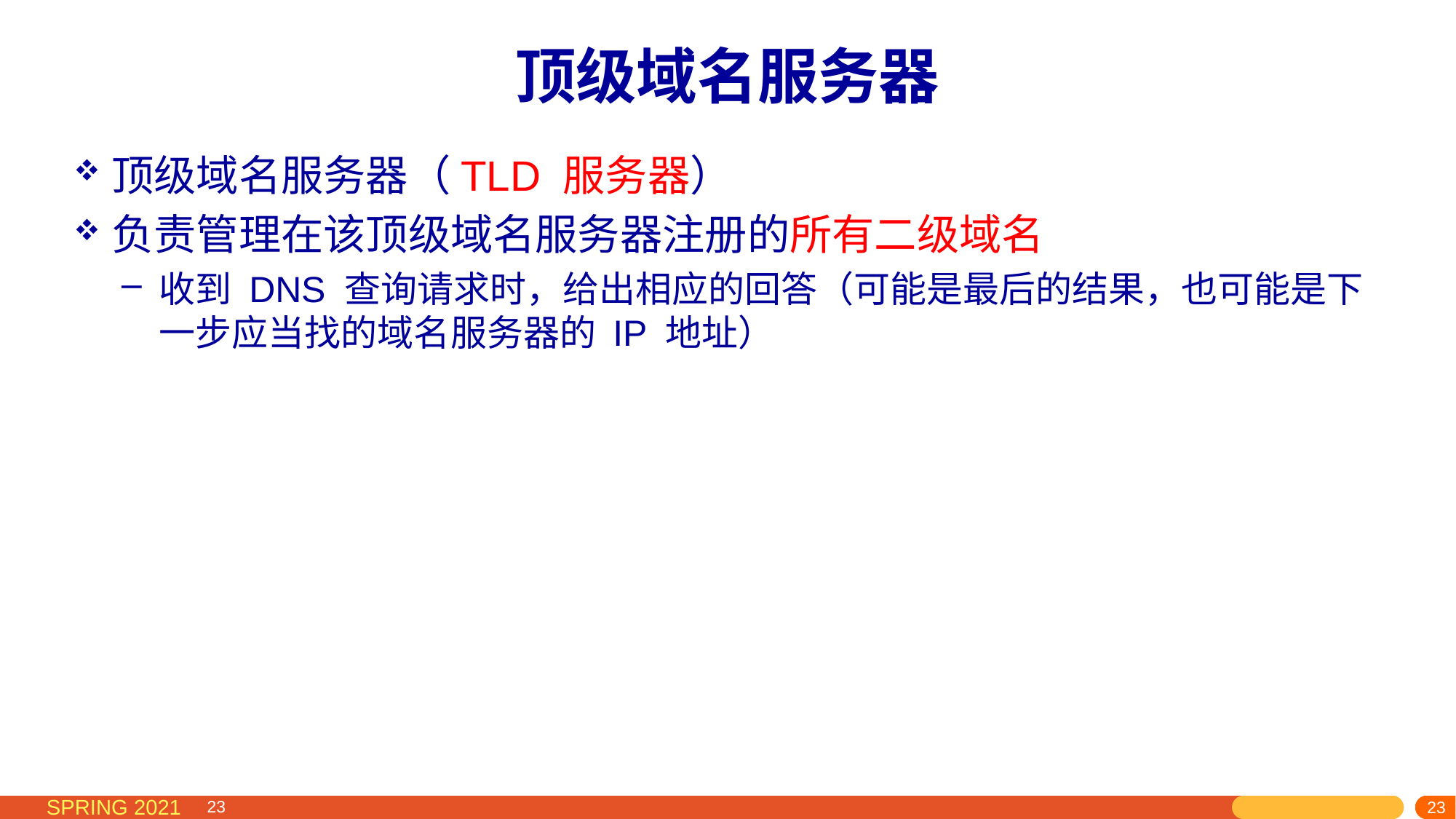

# 顶级域名服务器
顶级域名服务器（TLD 服务器）
负责管理在该顶级域名服务器注册的所有二级域名
收到 DNS 查询请求时，给出相应的回答（可能是最后的结果，也可能是下一步应当找的域名服务器的 IP 地址）